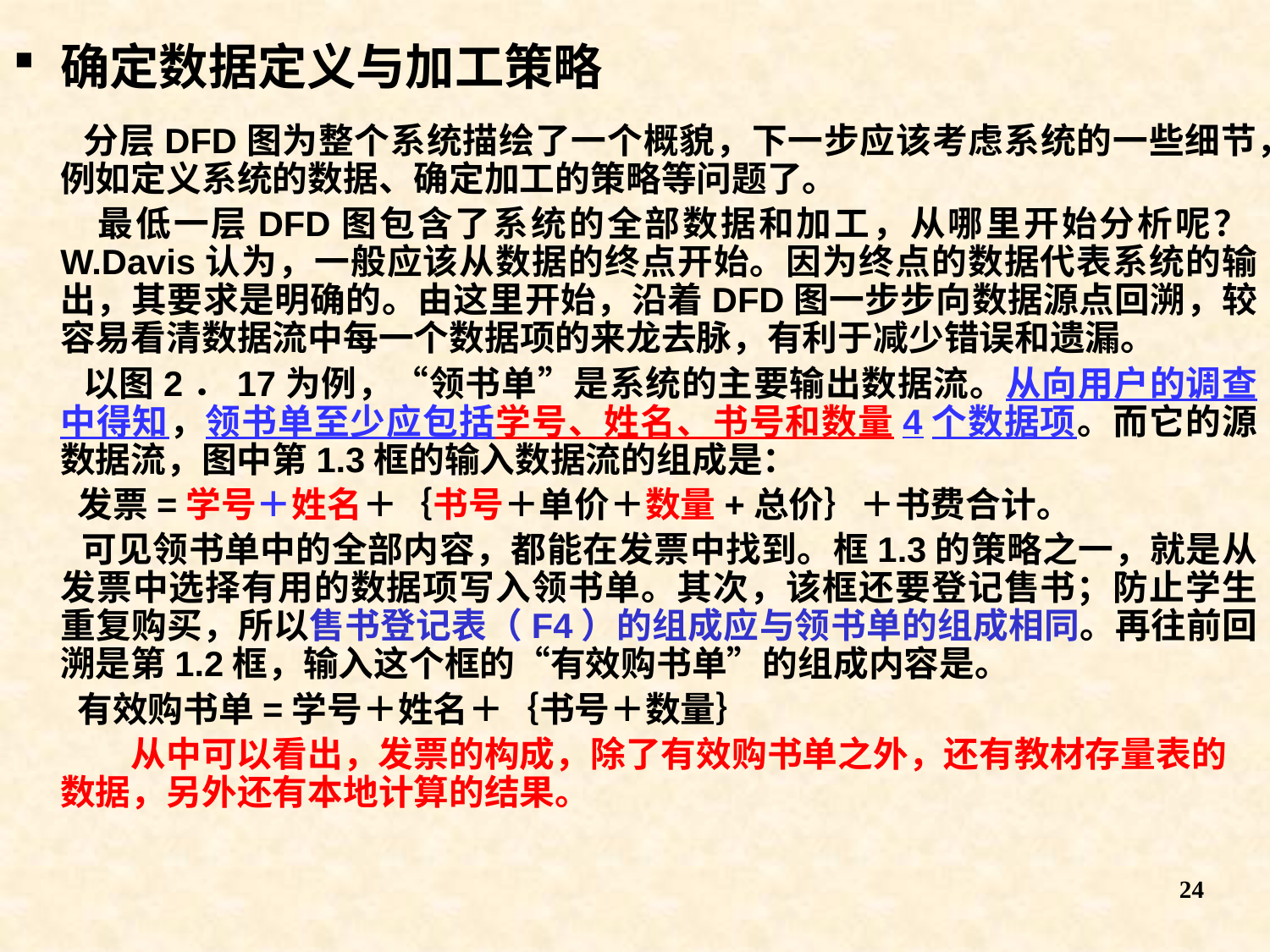

确定数据定义与加工策略

       分层DFD图为整个系统描绘了一个概貌，下一步应该考虑系统的一些细节，例如定义系统的数据、确定加工的策略等问题了。
       最低一层DFD图包含了系统的全部数据和加工，从哪里开始分析呢？W.Davis认为，一般应该从数据的终点开始。因为终点的数据代表系统的输出，其要求是明确的。由这里开始，沿着DFD图一步步向数据源点回溯，较容易看清数据流中每一个数据项的来龙去脉，有利于减少错误和遗漏。
       以图2．17为例，“领书单”是系统的主要输出数据流。从向用户的调查中得知，领书单至少应包括学号、姓名、书号和数量4个数据项。而它的源数据流，图中第1.3框的输入数据流的组成是：
       发票=学号＋姓名＋｛书号＋单价＋数量+总价｝＋书费合计。
       可见领书单中的全部内容，都能在发票中找到。框1.3的策略之一，就是从发票中选择有用的数据项写入领书单。其次，该框还要登记售书；防止学生重复购买，所以售书登记表（F4）的组成应与领书单的组成相同。再往前回溯是第1.2框，输入这个框的“有效购书单”的组成内容是。
       有效购书单=学号＋姓名＋｛书号＋数量｝
              从中可以看出，发票的构成，除了有效购书单之外，还有教材存量表的数据，另外还有本地计算的结果。
24